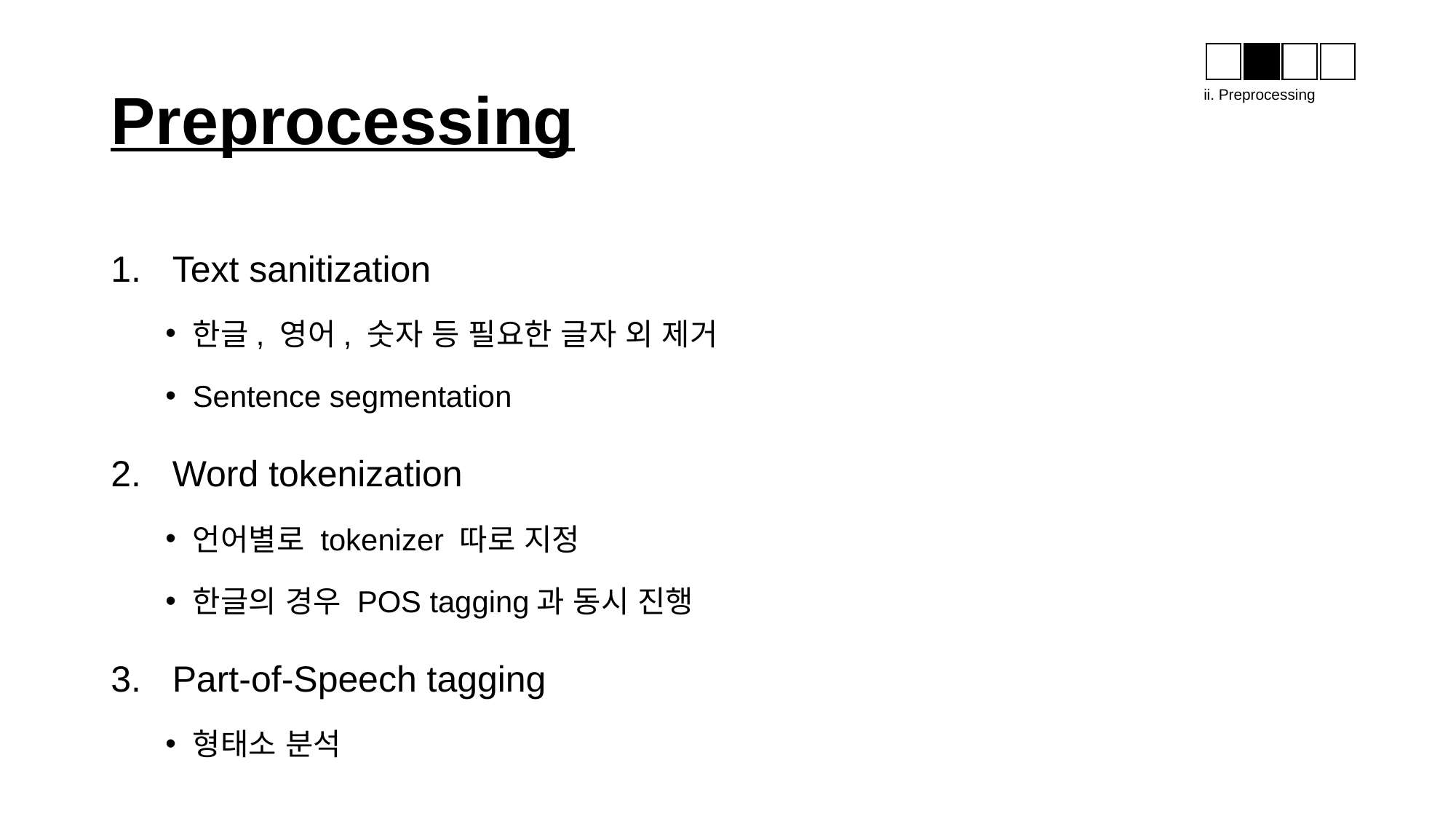

# Preprocessing

ii. Preprocessing
Text sanitization
한글, 영어, 숫자 등 필요한 글자 외 제거
Sentence segmentation
Word tokenization
언어별로 tokenizer 따로 지정
한글의 경우 POS tagging과 동시 진행
Part-of-Speech tagging
형태소 분석